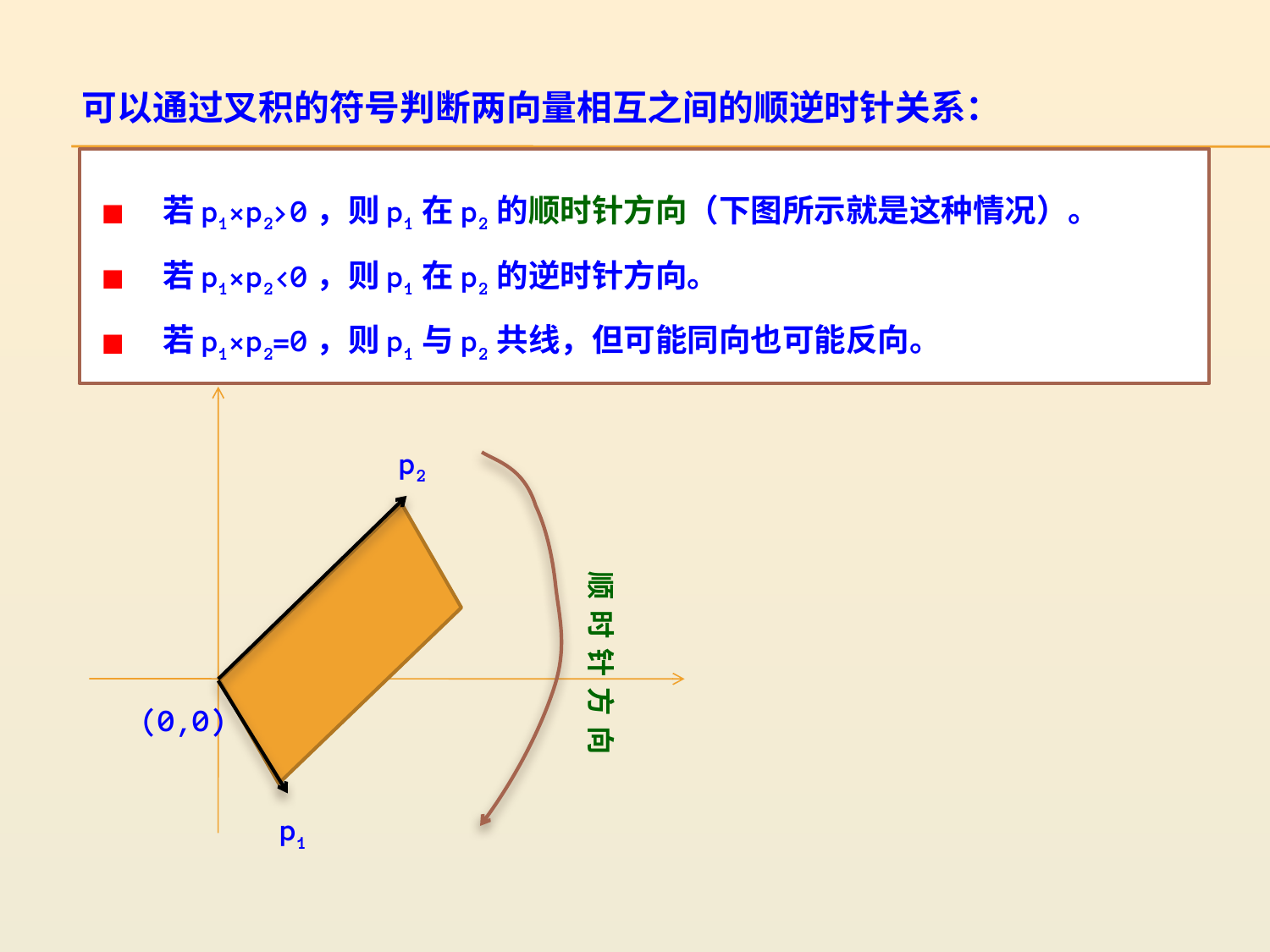

可以通过叉积的符号判断两向量相互之间的顺逆时针关系：
若p1×p2>0，则p1在p2的顺时针方向（下图所示就是这种情况）。
若p1×p2<0，则p1在p2的逆时针方向。
若p1×p2=0，则p1与p2共线，但可能同向也可能反向。
p2

顺时针方向

(0,0)
p1